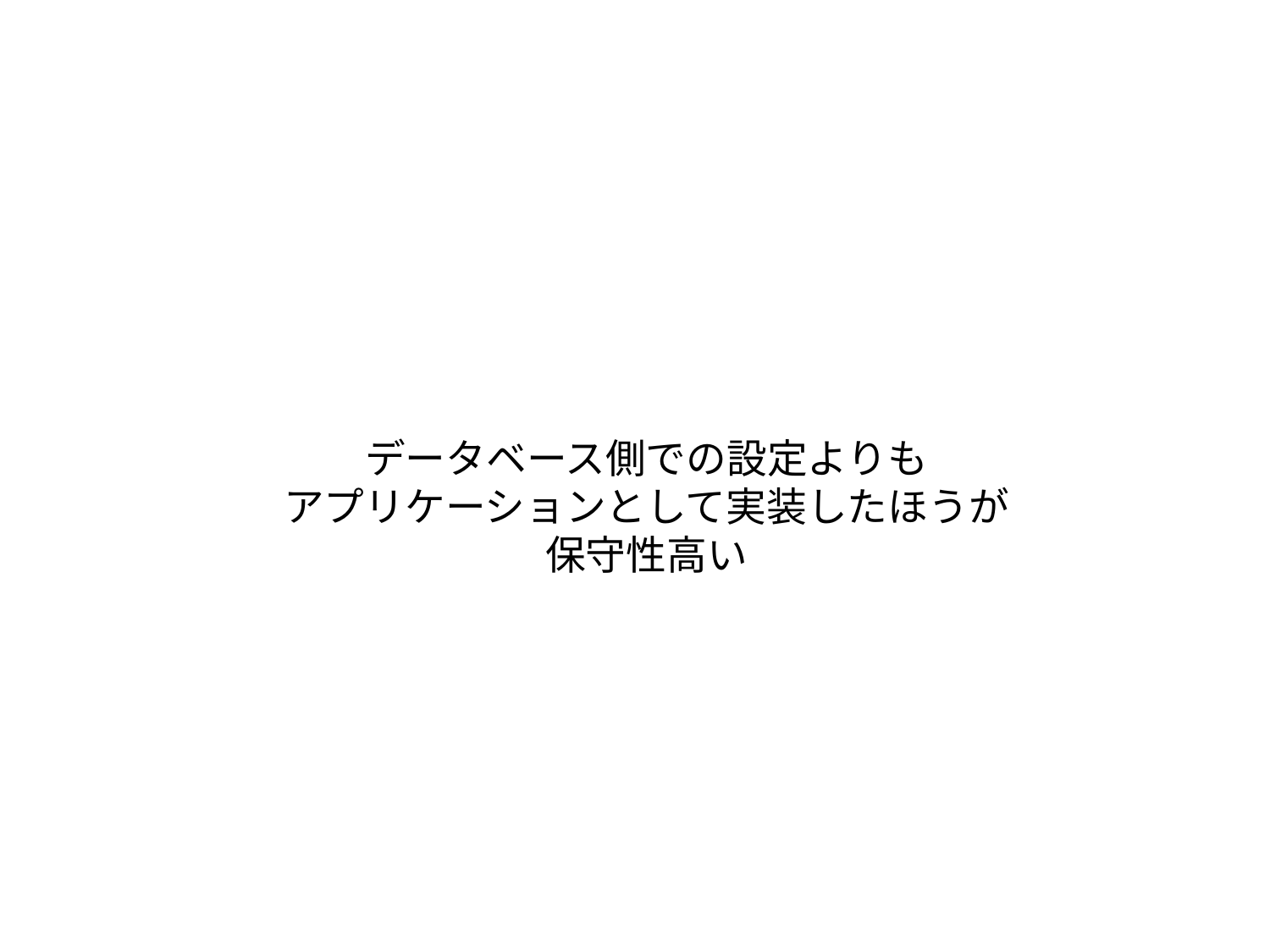

# データベース側での設定よりも アプリケーションとして実装したほうが 保守性高い